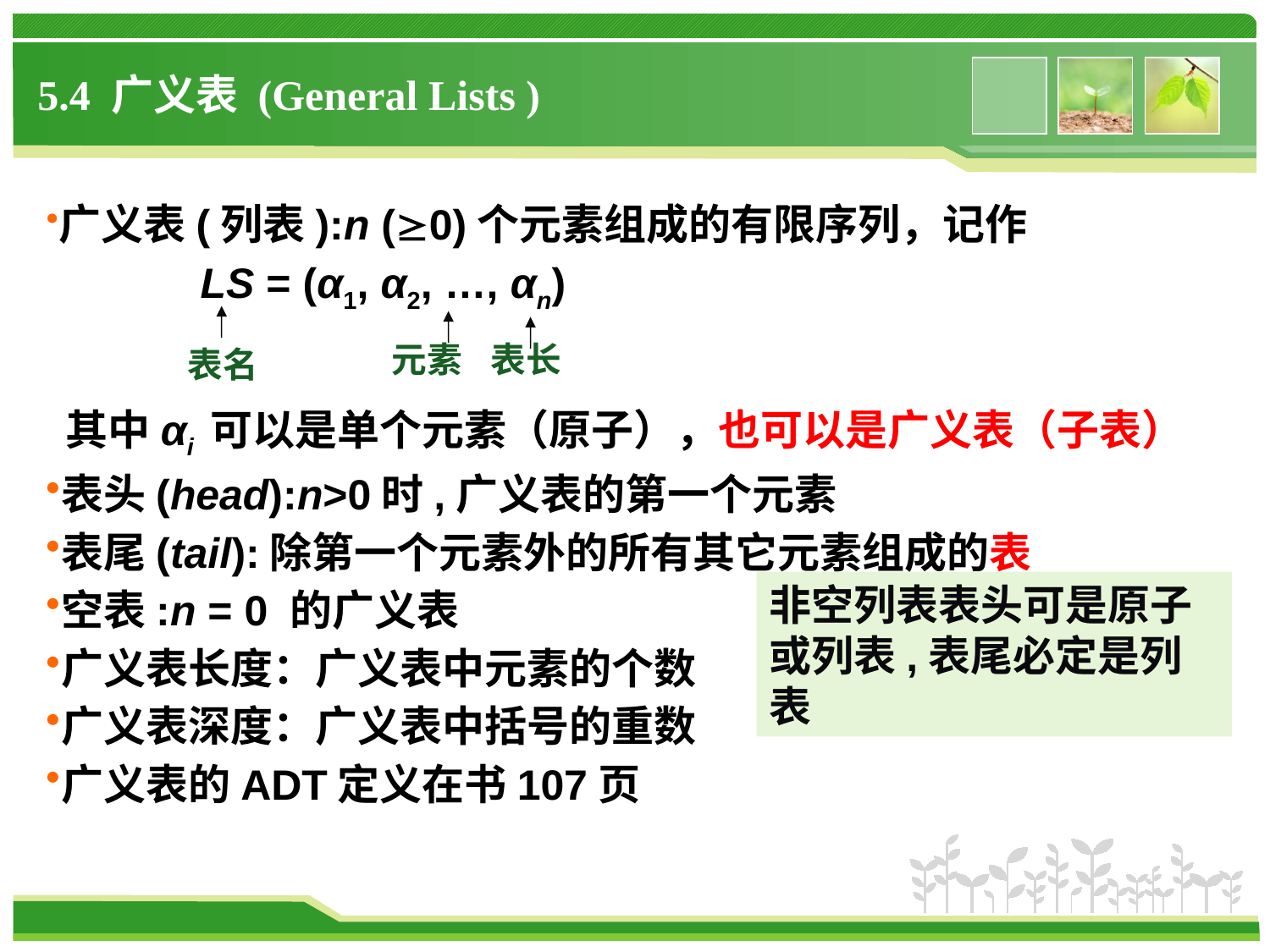

# 5.4 广义表 (General Lists )
广义表(列表):n (≥0)个元素组成的有限序列，记作
             LS = (α1, α2, …, αn)

 其中αi 可以是单个元素（原子），也可以是广义表（子表）
表头(head):n>0时,广义表的第一个元素
表尾(tail):除第一个元素外的所有其它元素组成的表
空表:n = 0 的广义表
广义表长度：广义表中元素的个数
广义表深度：广义表中括号的重数
广义表的ADT定义在书107页

元素
表长
表名
非空列表表头可是原子或列表,表尾必定是列表